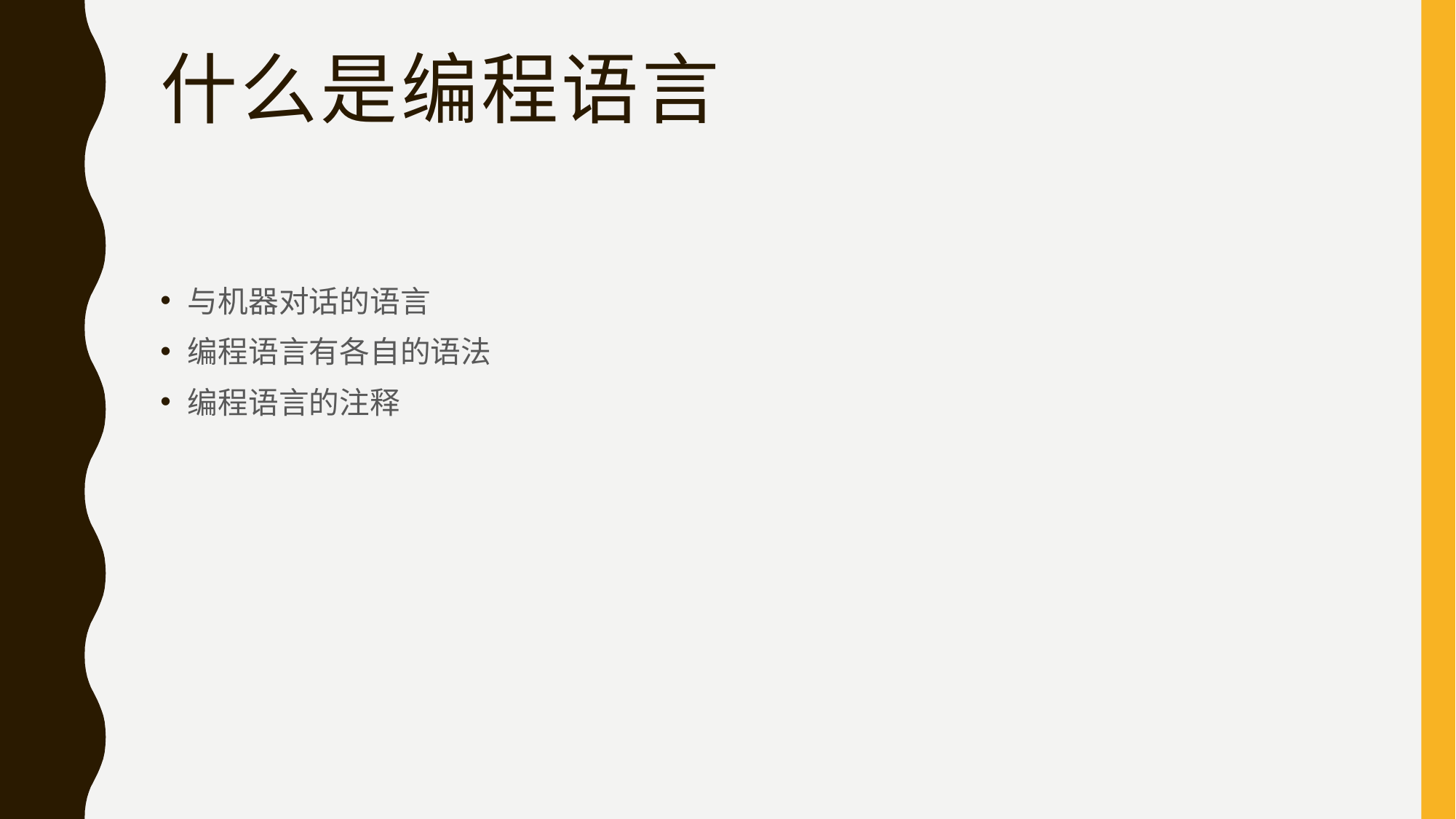

# 什么是编程语言
与机器对话的语言
编程语言有各自的语法
编程语言的注释